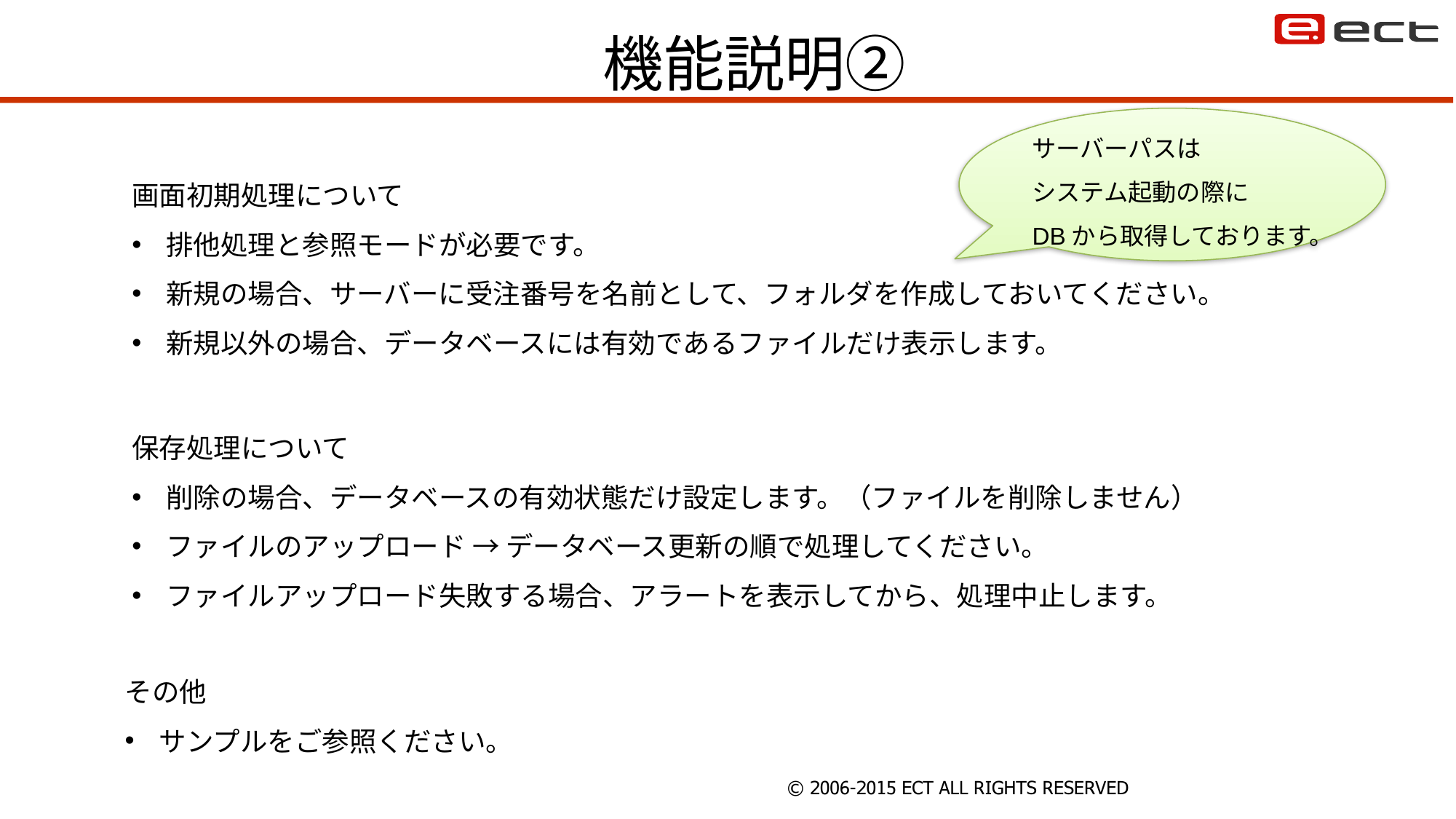

# 機能説明②
サーバーパスは
システム起動の際に
DBから取得しております。
画面初期処理について
排他処理と参照モードが必要です。
新規の場合、サーバーに受注番号を名前として、フォルダを作成しておいてください。
新規以外の場合、データベースには有効であるファイルだけ表示します。

保存処理について
削除の場合、データベースの有効状態だけ設定します。（ファイルを削除しません）
ファイルのアップロード → データベース更新の順で処理してください。
ファイルアップロード失敗する場合、アラートを表示してから、処理中止します。
その他
サンプルをご参照ください。